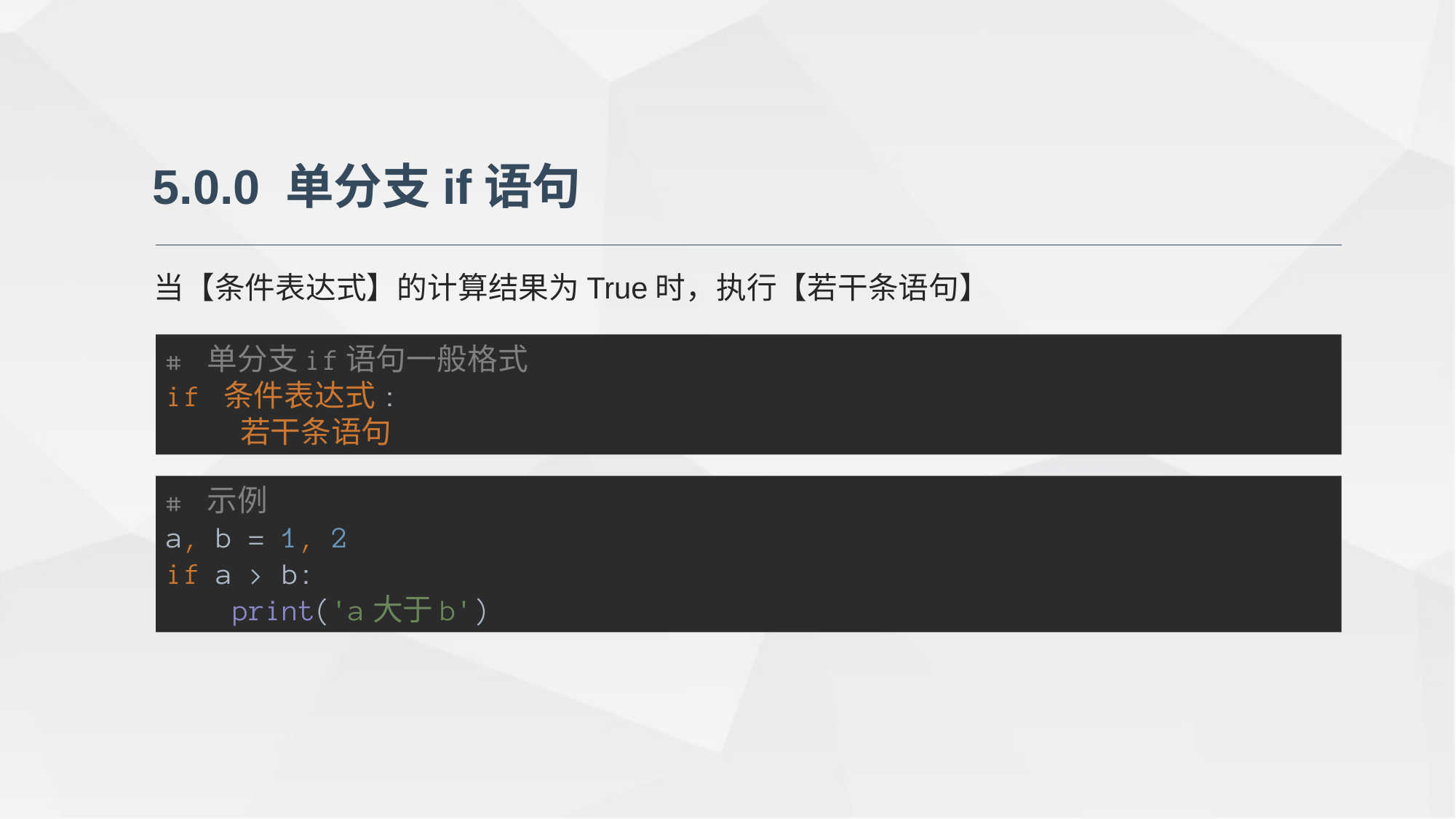

5.0.0 单分支if语句
当【条件表达式】的计算结果为True时，执行【若干条语句】
# 单分支if语句一般格式 if 条件表达式: 若干条语句
# 示例 a, b = 1, 2 if a > b: print('a大于b')